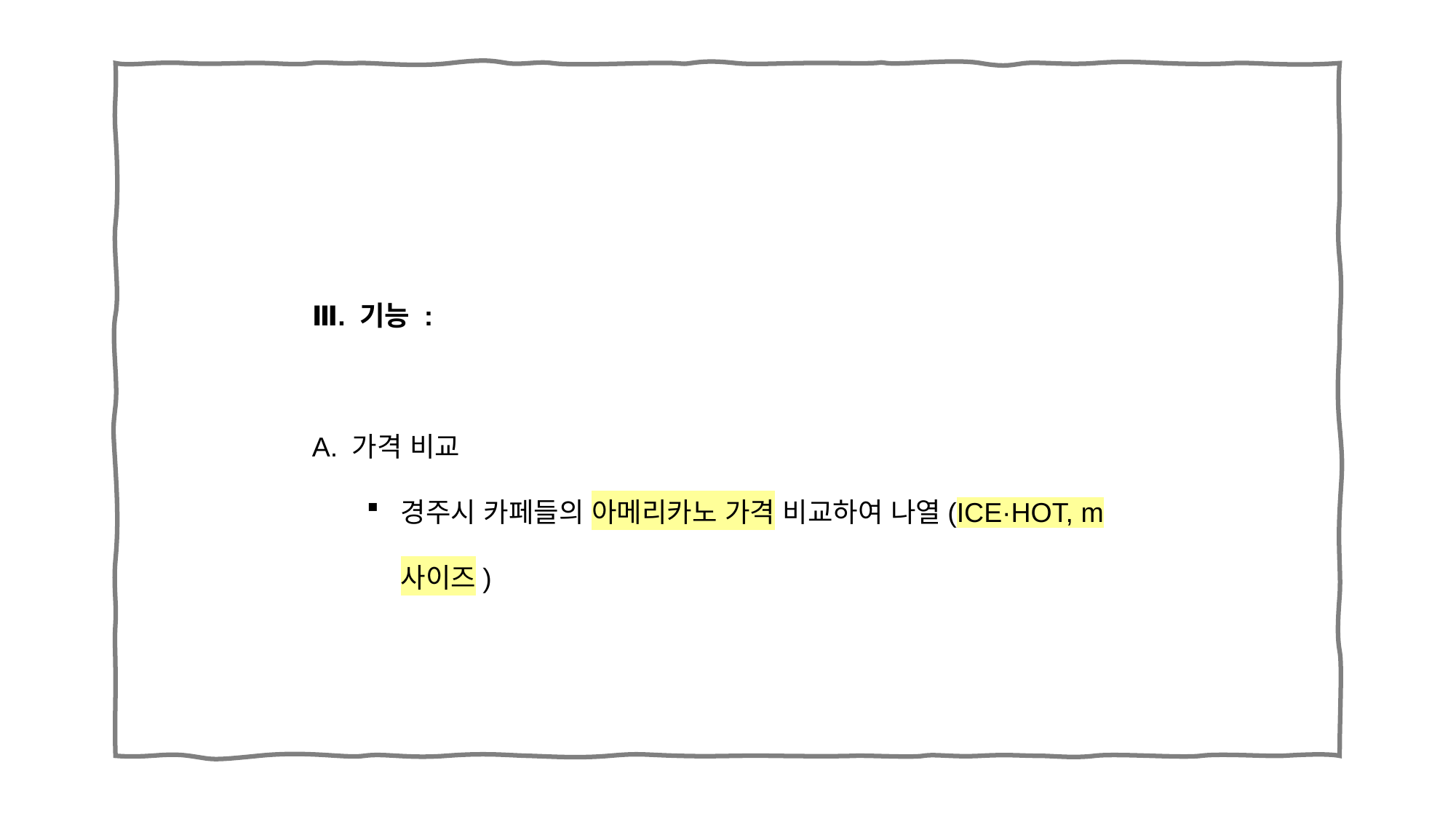

Ⅲ. 기능 :

A. 가격 비교
경주시 카페들의 아메리카노 가격 비교하여 나열(ICE·HOT, m사이즈)